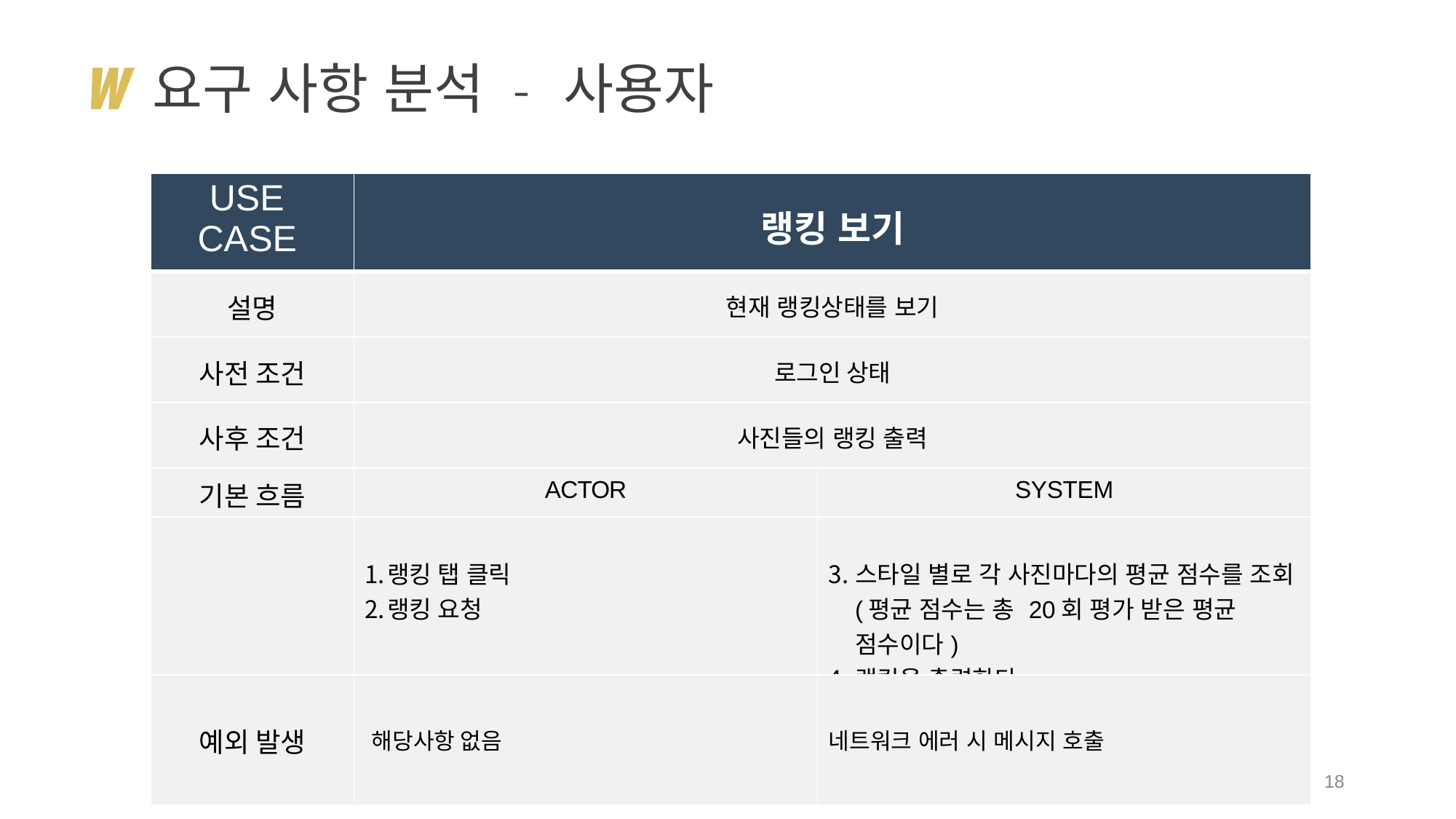

# 요구 사항 분석 - 사용자

| USE CASE | 랭킹 보기 |  |
| --- | --- | --- |
| 설명 | 현재 랭킹상태를 보기 |  |
| 사전 조건 | 로그인 상태 |  |
| 사후 조건 | 사진들의 랭킹 출력 |  |
| 기본 흐름 | ACTOR | SYSTEM |
|  | 랭킹 탭 클릭 랭킹 요청 | 스타일 별로 각 사진마다의 평균 점수를 조회(평균 점수는 총 20회 평가 받은 평균 점수이다) 랭킹을 출력한다. |
| 예외 발생 | 해당사항 없음 | 네트워크 에러 시 메시지 호출 |
18